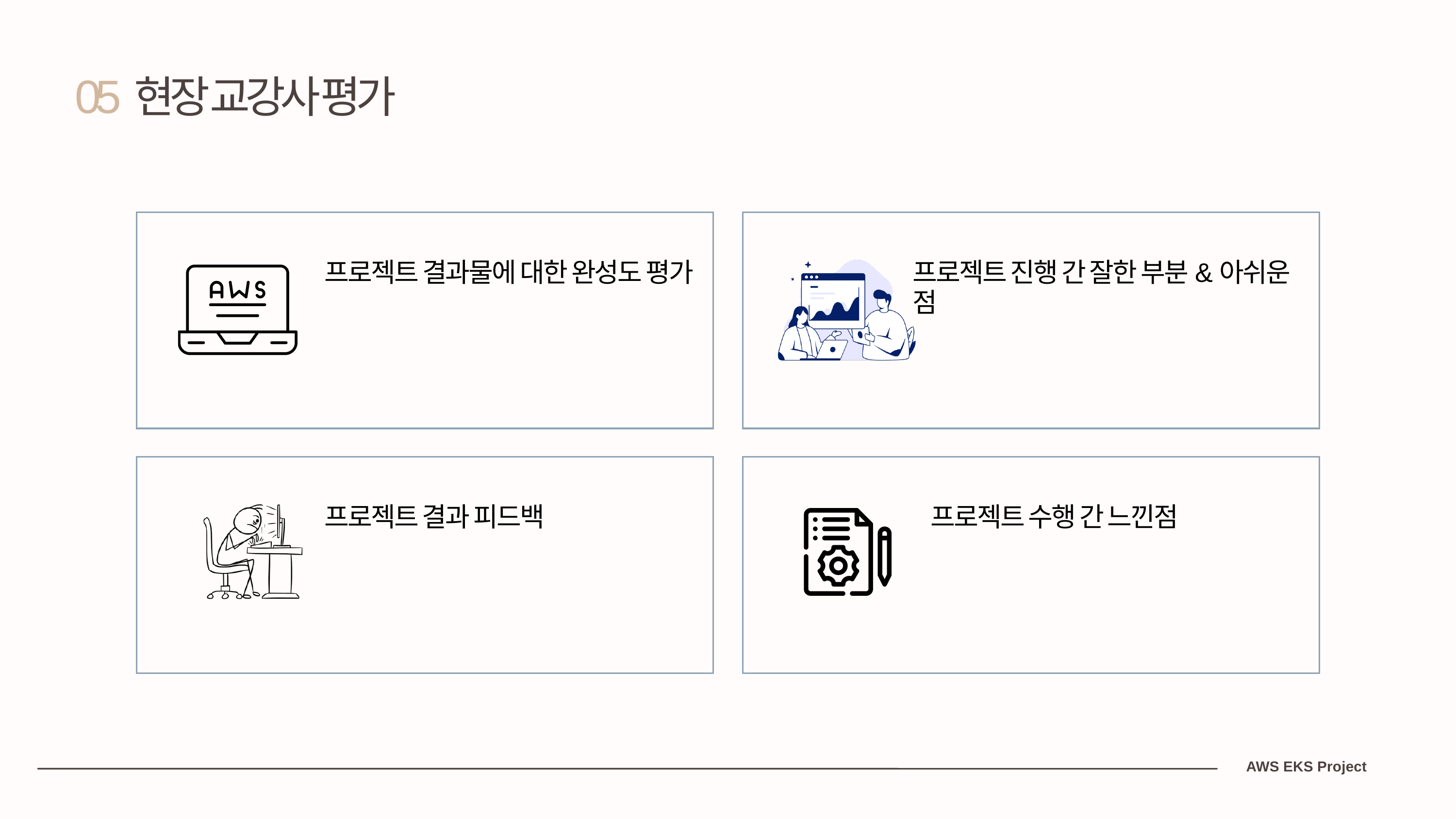

05
현장 교강사 평가

프로젝트 결과물에 대한 완성도 평가
프로젝트 진행 간 잘한 부분&아쉬운 점

프로젝트 결과 피드백
프로젝트 수행 간 느낀점

AWS EKS Project